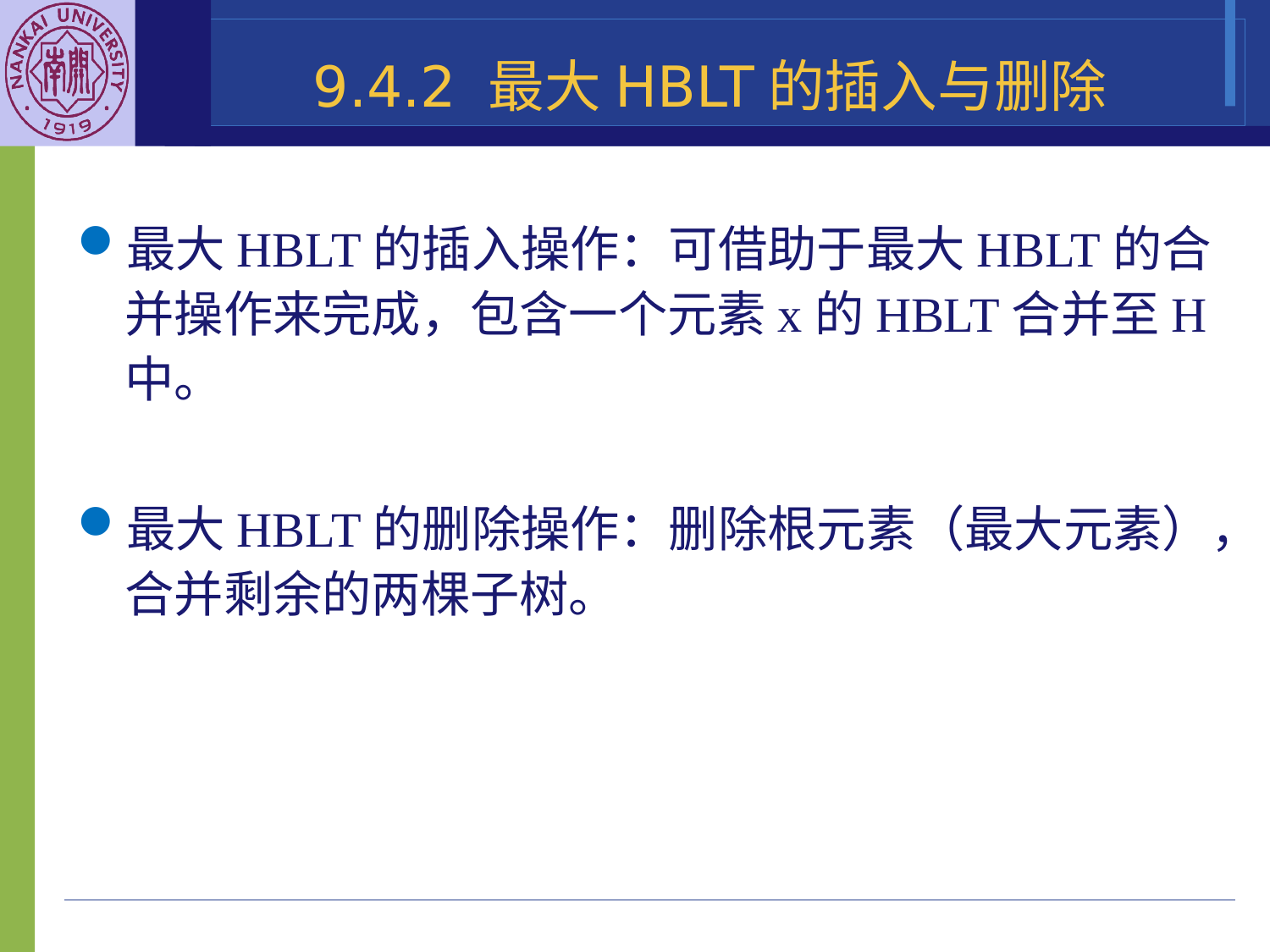

9.4.2 最大HBLT的插入与删除
最大HBLT的插入操作：可借助于最大HBLT的合并操作来完成，包含一个元素x的HBLT合并至H中。

最大HBLT的删除操作：删除根元素（最大元素），合并剩余的两棵子树。

28